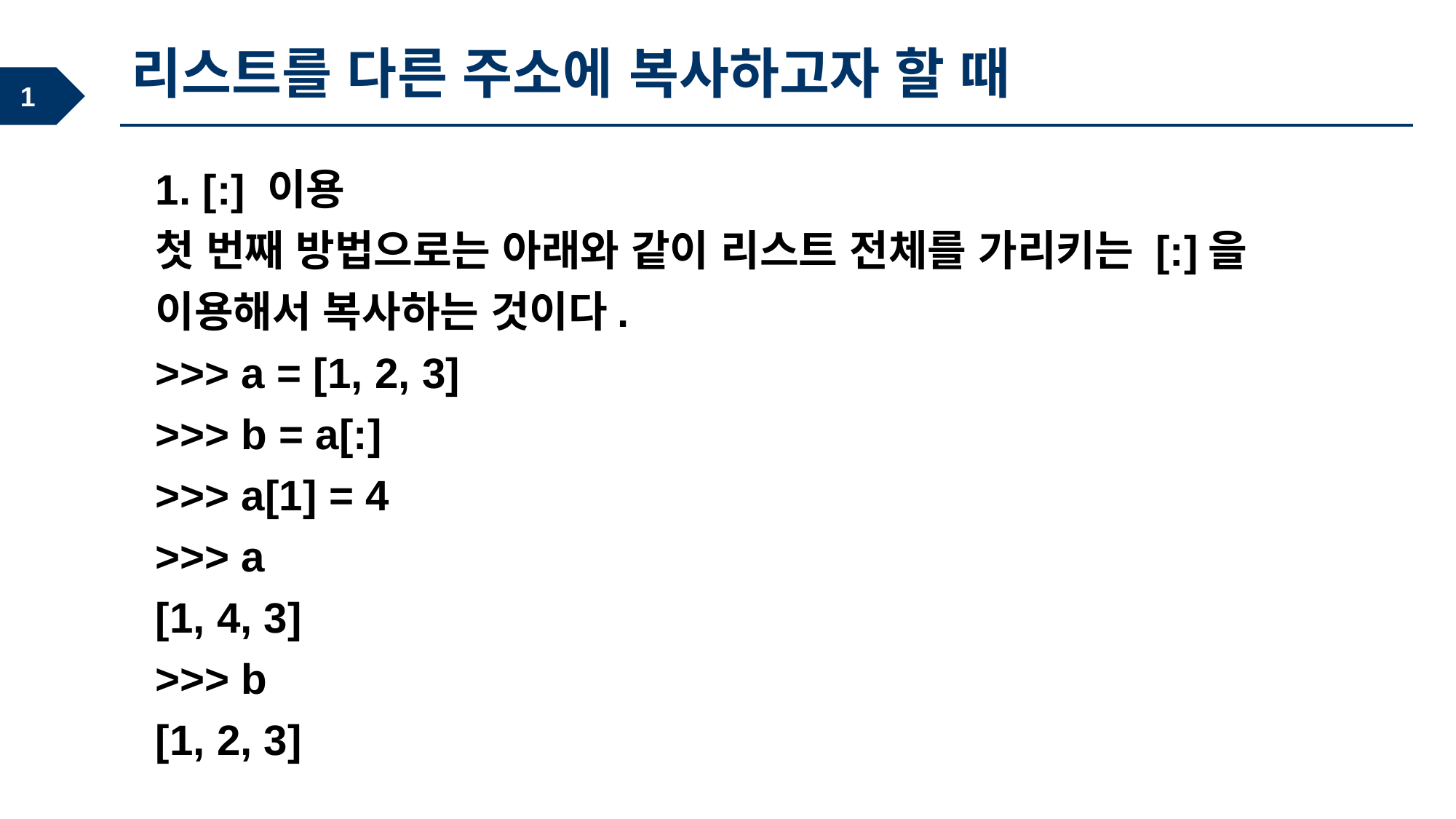

리스트를 다른 주소에 복사하고자 할 때
1. [:] 이용
첫 번째 방법으로는 아래와 같이 리스트 전체를 가리키는 [:]을 이용해서 복사하는 것이다.
>>> a = [1, 2, 3]
>>> b = a[:]
>>> a[1] = 4
>>> a
[1, 4, 3]
>>> b
[1, 2, 3]